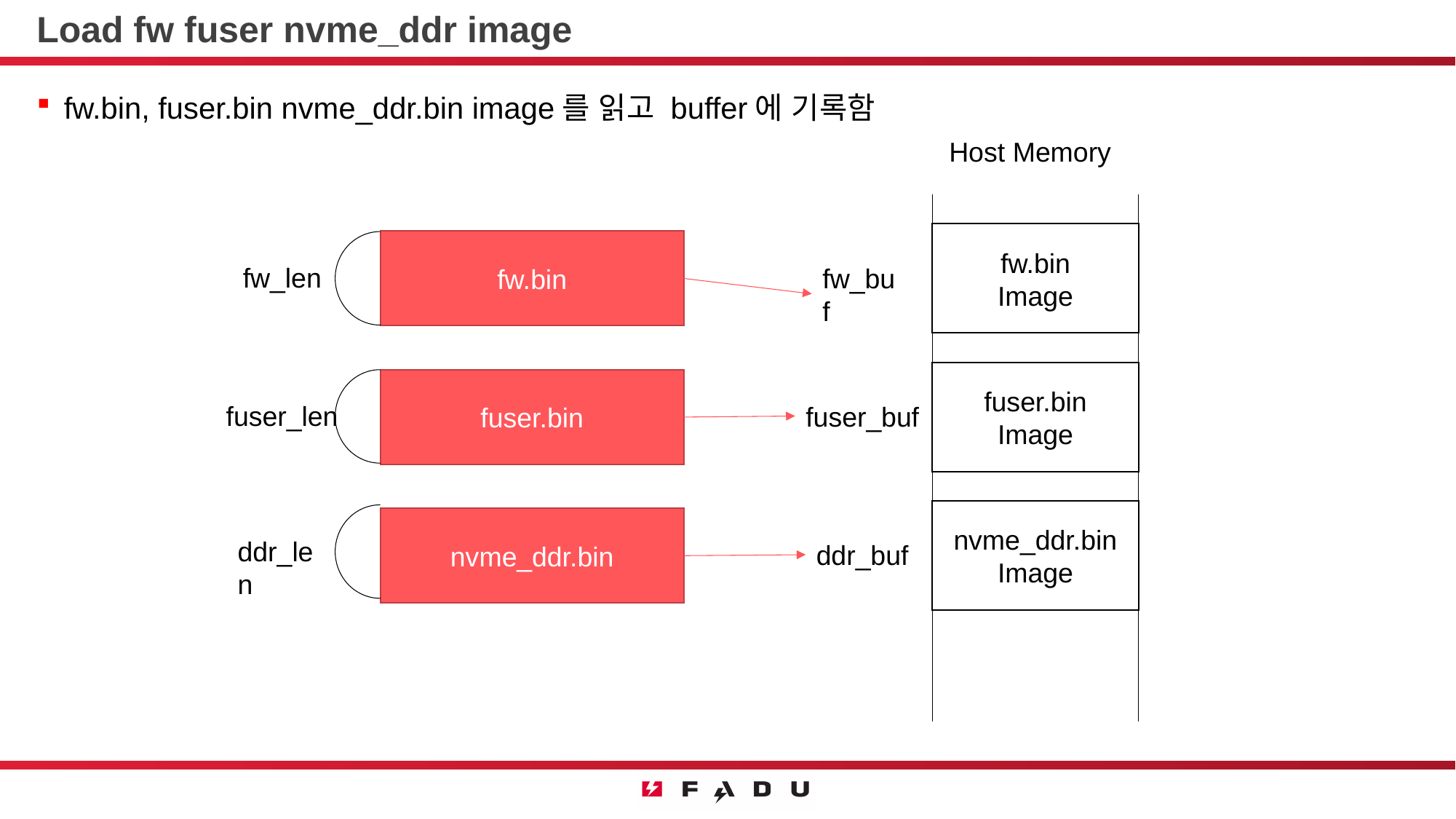

# Load fw fuser nvme_ddr image
fw.bin, fuser.bin nvme_ddr.bin image를 읽고 buffer에 기록함
Host Memory
fw.bin
Image
fw.bin

fw_len
fw_buf
fuser.bin
Image
fuser.bin

fuser_len
fuser_buf
nvme_ddr.bin
Image

nvme_ddr.bin
ddr_len
ddr_buf